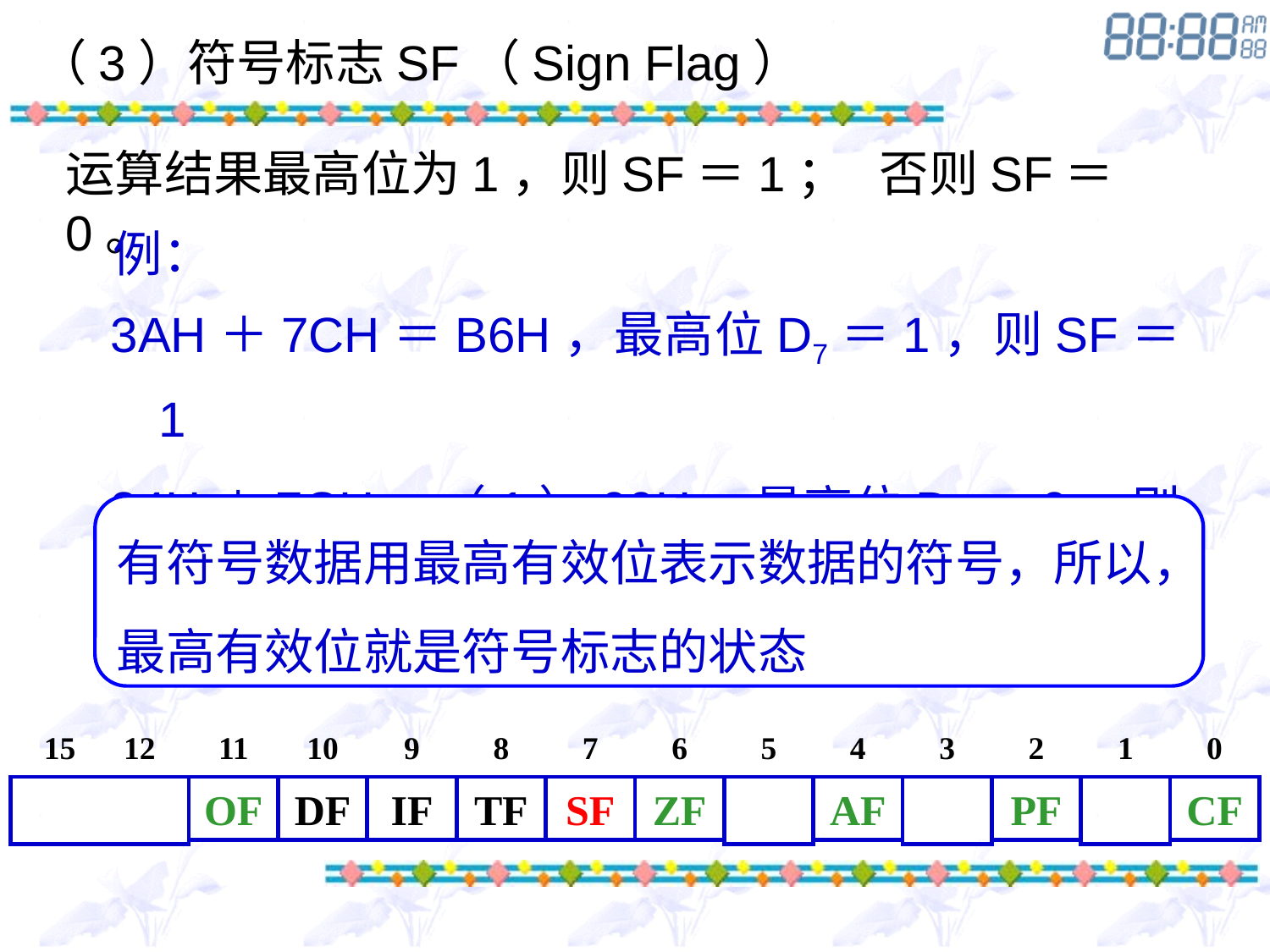

（3）符号标志SF（Sign Flag）
运算结果最高位为1，则SF＝1；   否则SF＝0。
例：
3AH＋7CH＝B6H，最高位D7＝1，则SF＝1
84H＋7CH＝（1）00H，最高位D7＝0，则SF＝0
有符号数据用最高有效位表示数据的符号，所以，
最高有效位就是符号标志的状态
15      12
11
10
9
8
7
6
5
4
3
2
1
0

OF
DF
IF
TF
SF
ZF

AF

PF

CF